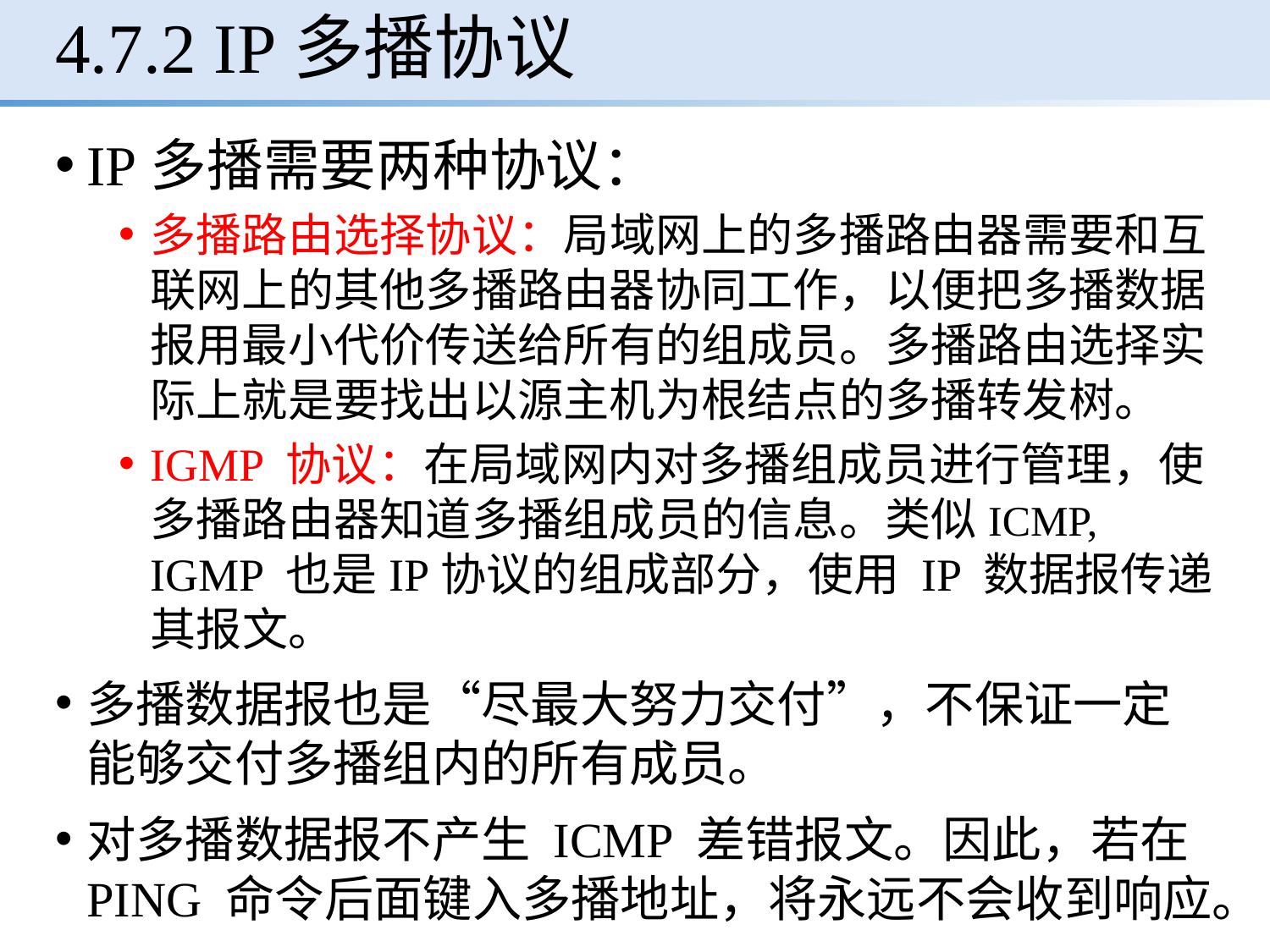

# 4.7.2 IP多播协议
IP多播需要两种协议：
多播路由选择协议：局域网上的多播路由器需要和互联网上的其他多播路由器协同工作，以便把多播数据报用最小代价传送给所有的组成员。多播路由选择实际上就是要找出以源主机为根结点的多播转发树。
IGMP 协议：在局域网内对多播组成员进行管理，使多播路由器知道多播组成员的信息。类似ICMP, IGMP 也是IP协议的组成部分，使用 IP 数据报传递其报文。
多播数据报也是“尽最大努力交付”，不保证一定能够交付多播组内的所有成员。
对多播数据报不产生 ICMP 差错报文。因此，若在 PING 命令后面键入多播地址，将永远不会收到响应。